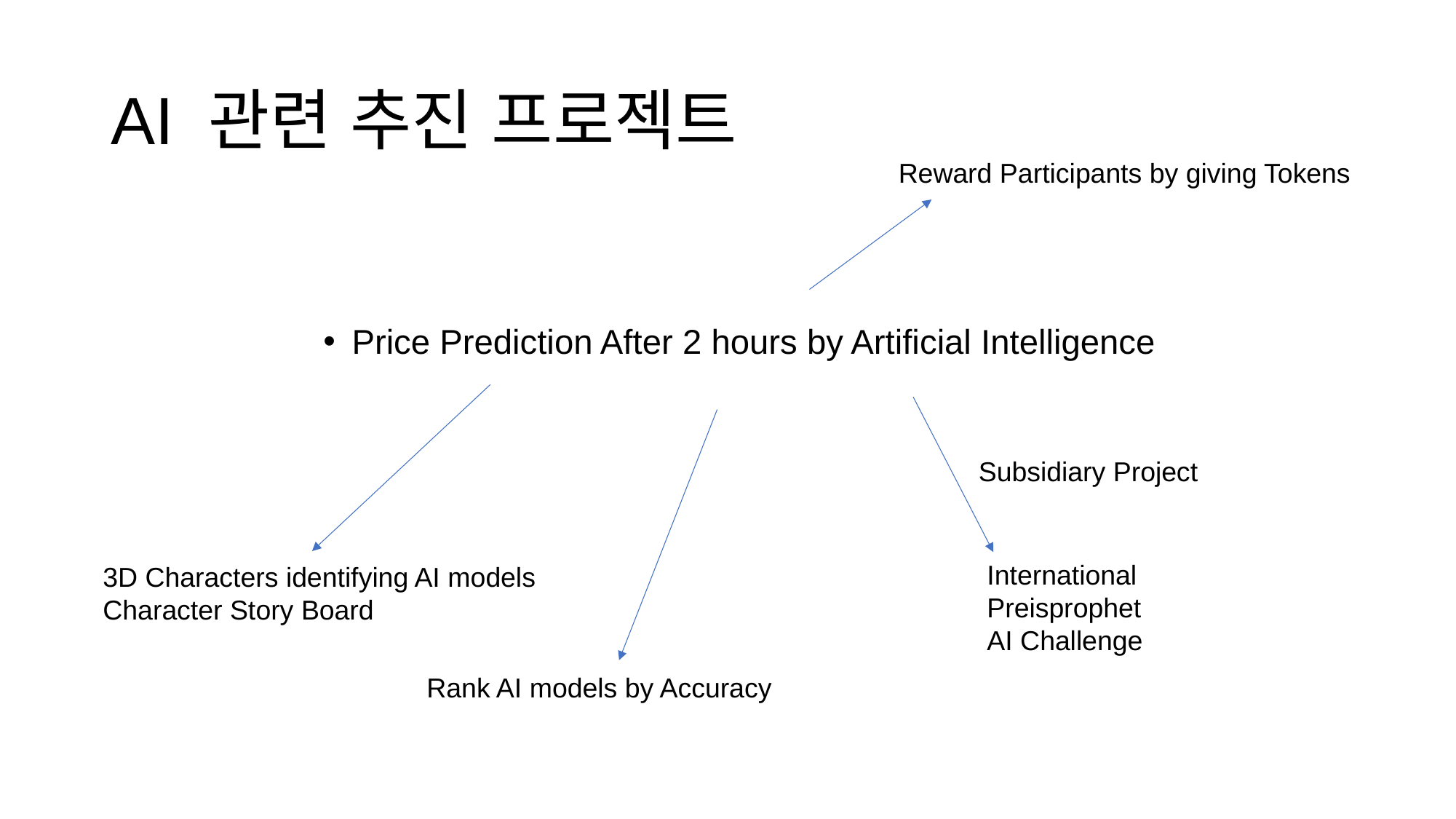

# AI 관련 추진 프로젝트
Reward Participants by giving Tokens
Price Prediction After 2 hours by Artificial Intelligence
3D Characters identifying AI models
Character Story Board
Subsidiary Project
International
Preisprophet
AI Challenge
Rank AI models by Accuracy